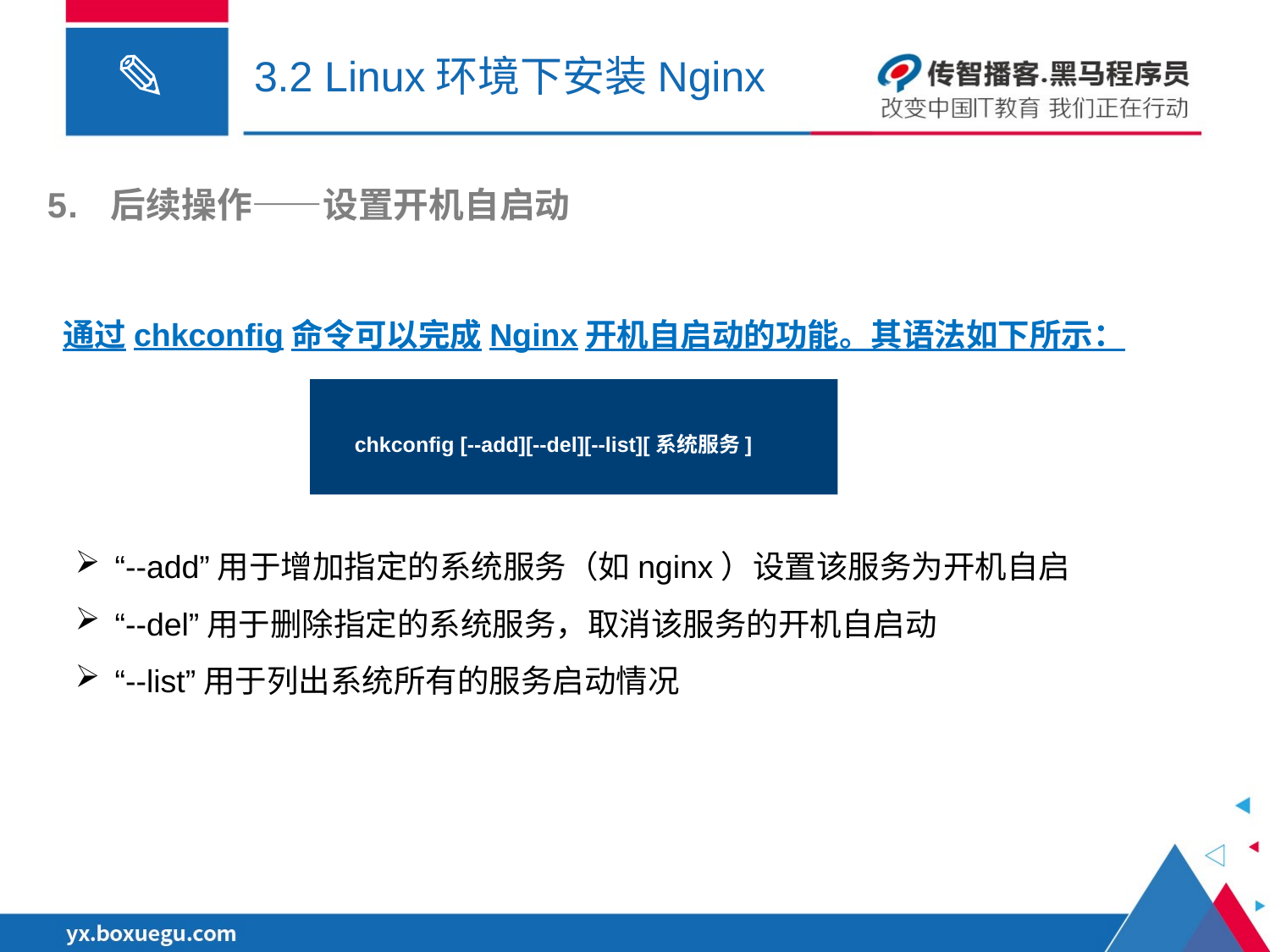

# 3.2 Linux环境下安装Nginx
后续操作——设置开机自启动
通过chkconfig命令可以完成Nginx开机自启动的功能。其语法如下所示：

chkconfig [--add][--del][--list][系统服务]
“--add”用于增加指定的系统服务（如nginx）设置该服务为开机自启
“--del”用于删除指定的系统服务，取消该服务的开机自启动
“--list”用于列出系统所有的服务启动情况